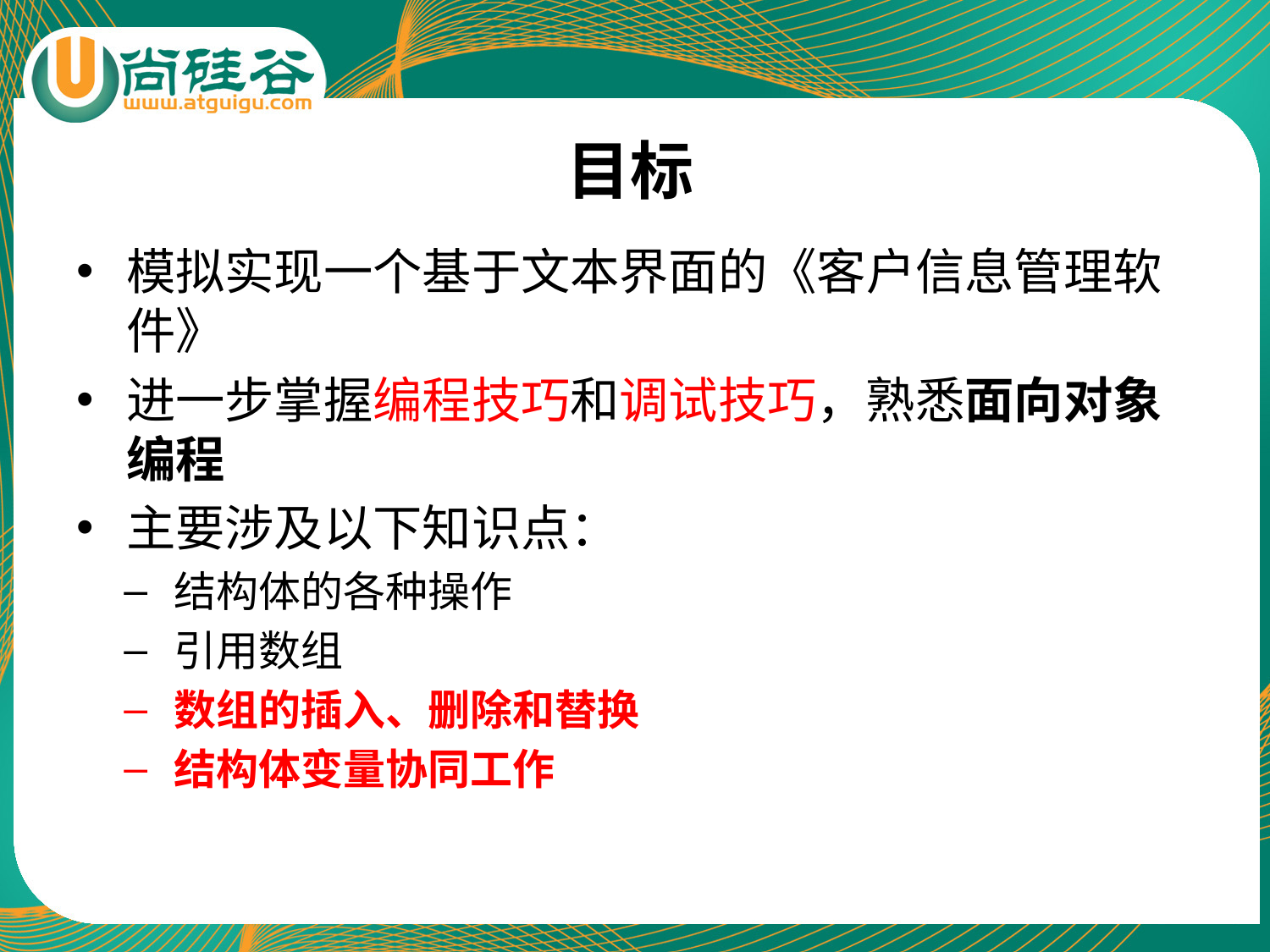

# 目标
模拟实现一个基于文本界面的《客户信息管理软件》
进一步掌握编程技巧和调试技巧，熟悉面向对象编程
主要涉及以下知识点：
结构体的各种操作
引用数组
数组的插入、删除和替换
结构体变量协同工作